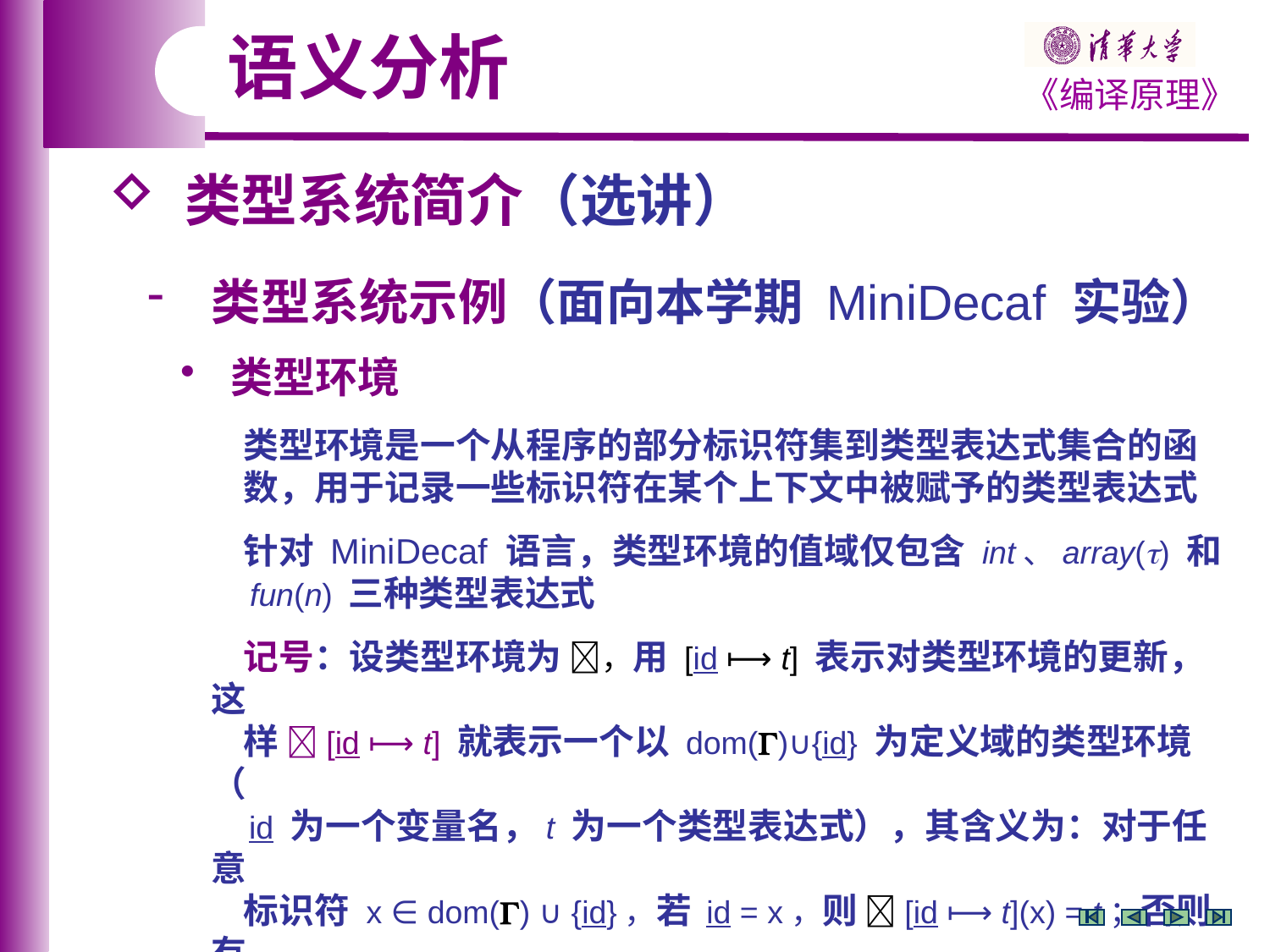

语义分析
 类型系统简介（选讲）
  类型系统示例（面向本学期 MiniDecaf 实验）

 类型环境

   类型环境是一个从程序的部分标识符集到类型表达式集合的函
   数，用于记录一些标识符在某个上下文中被赋予的类型表达式

   针对 MiniDecaf 语言，类型环境的值域仅包含 int、array(τ) 和
    fun(n) 三种类型表达式

   记号：设类型环境为 Γ，用 [id ⟼ t] 表示对类型环境的更新，这
   样 Γ[id ⟼ t] 就表示一个以 dom(Γ)∪{id} 为定义域的类型环境（
    id 为一个变量名，t 为一个类型表达式），其含义为：对于任意
   标识符 x ∈ dom(Γ) ∪ {id}，若 id = x，则 Γ[id ⟼ t](x) = t；否则有
    Γ[id ⟼ t](x) = Γ(x)